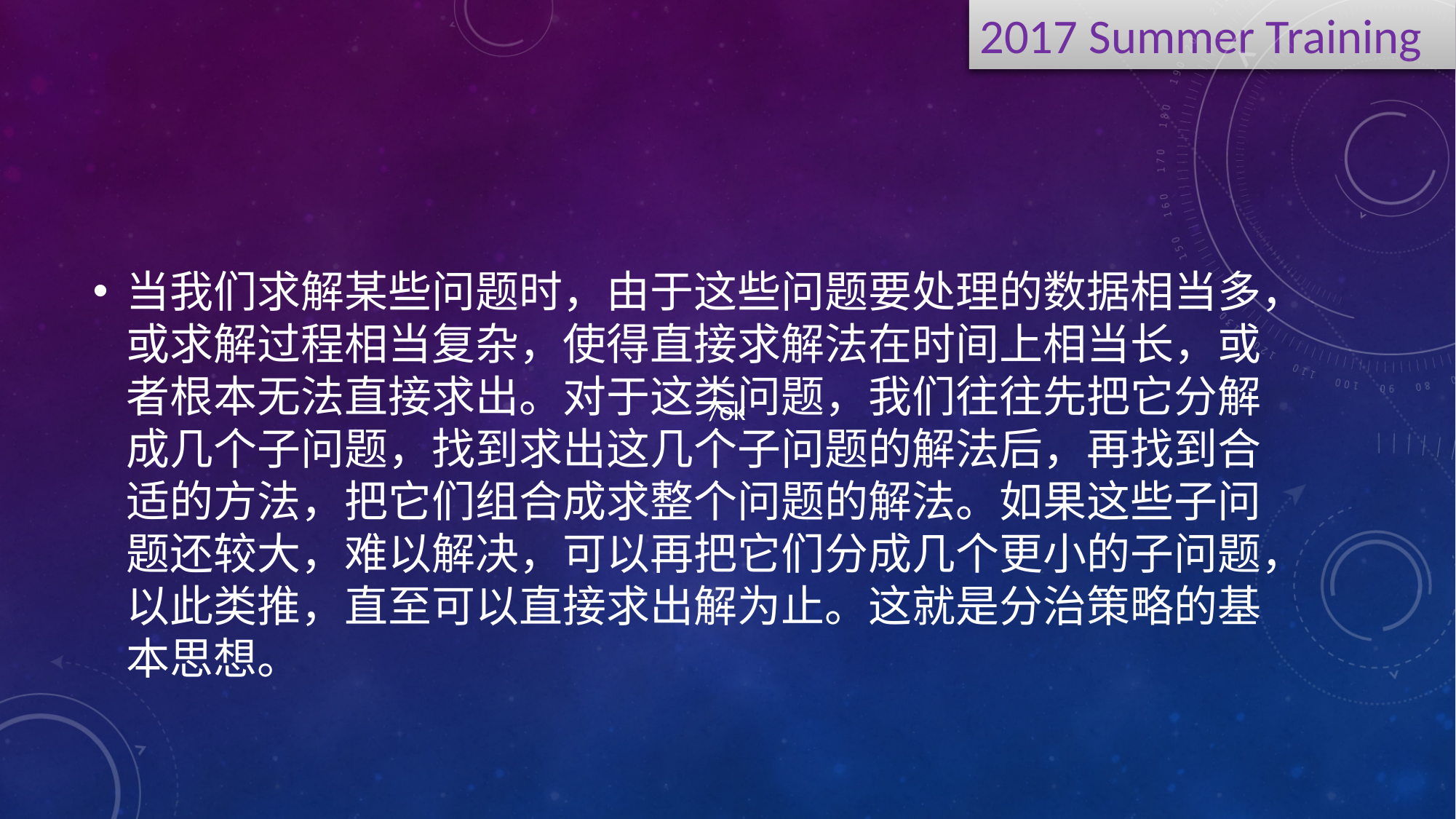

#
当我们求解某些问题时，由于这些问题要处理的数据相当多，或求解过程相当复杂，使得直接求解法在时间上相当长，或者根本无法直接求出。对于这类问题，我们往往先把它分解成几个子问题，找到求出这几个子问题的解法后，再找到合适的方法，把它们组合成求整个问题的解法。如果这些子问题还较大，难以解决，可以再把它们分成几个更小的子问题，以此类推，直至可以直接求出解为止。这就是分治策略的基本思想。
/ok